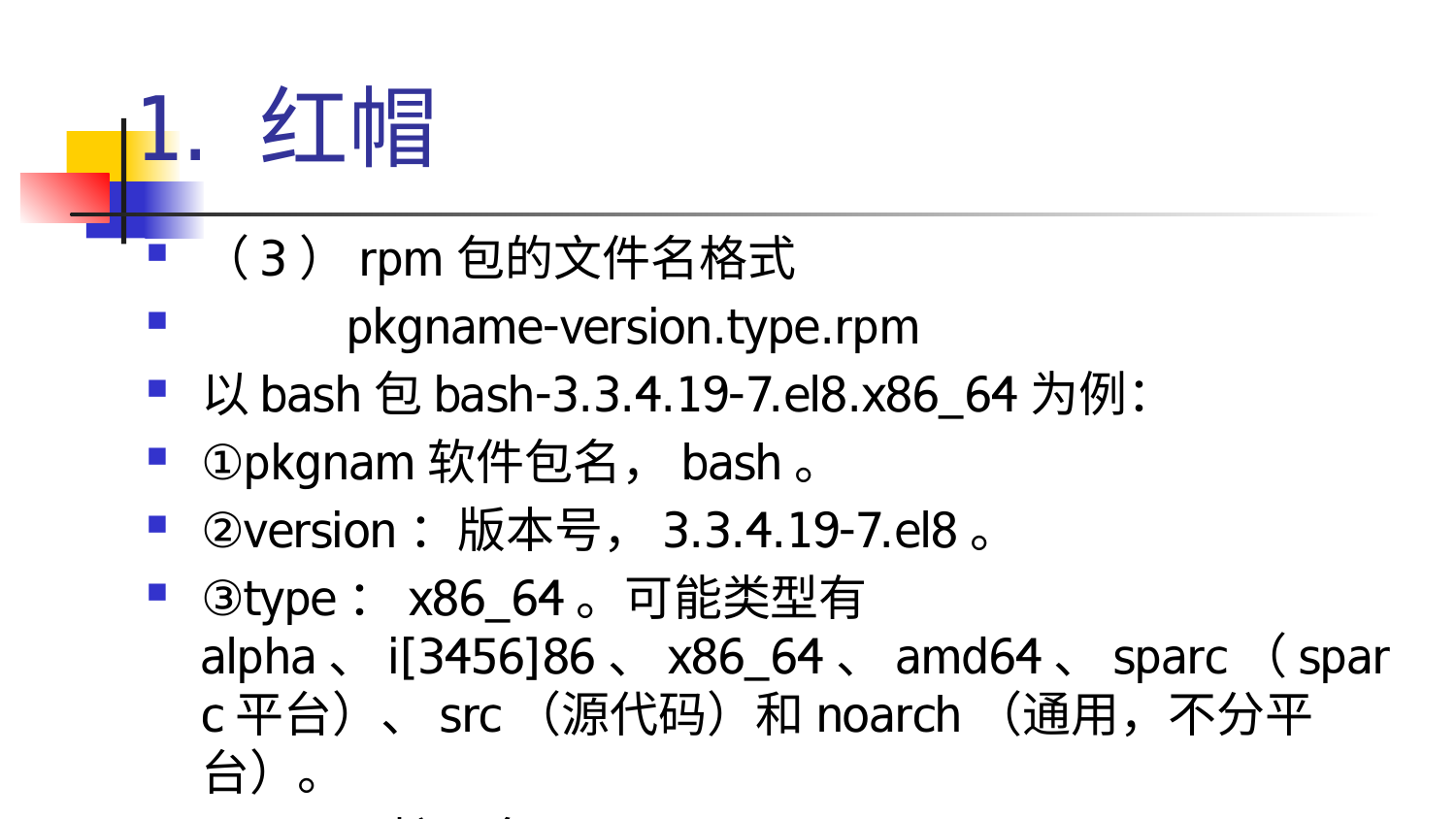

# 1. 红帽
（3）rpm包的文件名格式
 	pkgname-version.type.rpm
以bash包bash-3.3.4.19-7.el8.x86_64为例：
①pkgnam软件包名，bash。
②version：版本号，3.3.4.19-7.el8。
③type：x86_64。可能类型有alpha、i[3456]86、x86_64、amd64、sparc（sparc平台）、src（源代码）和noarch（通用，不分平台）。
④rpm：扩展名。